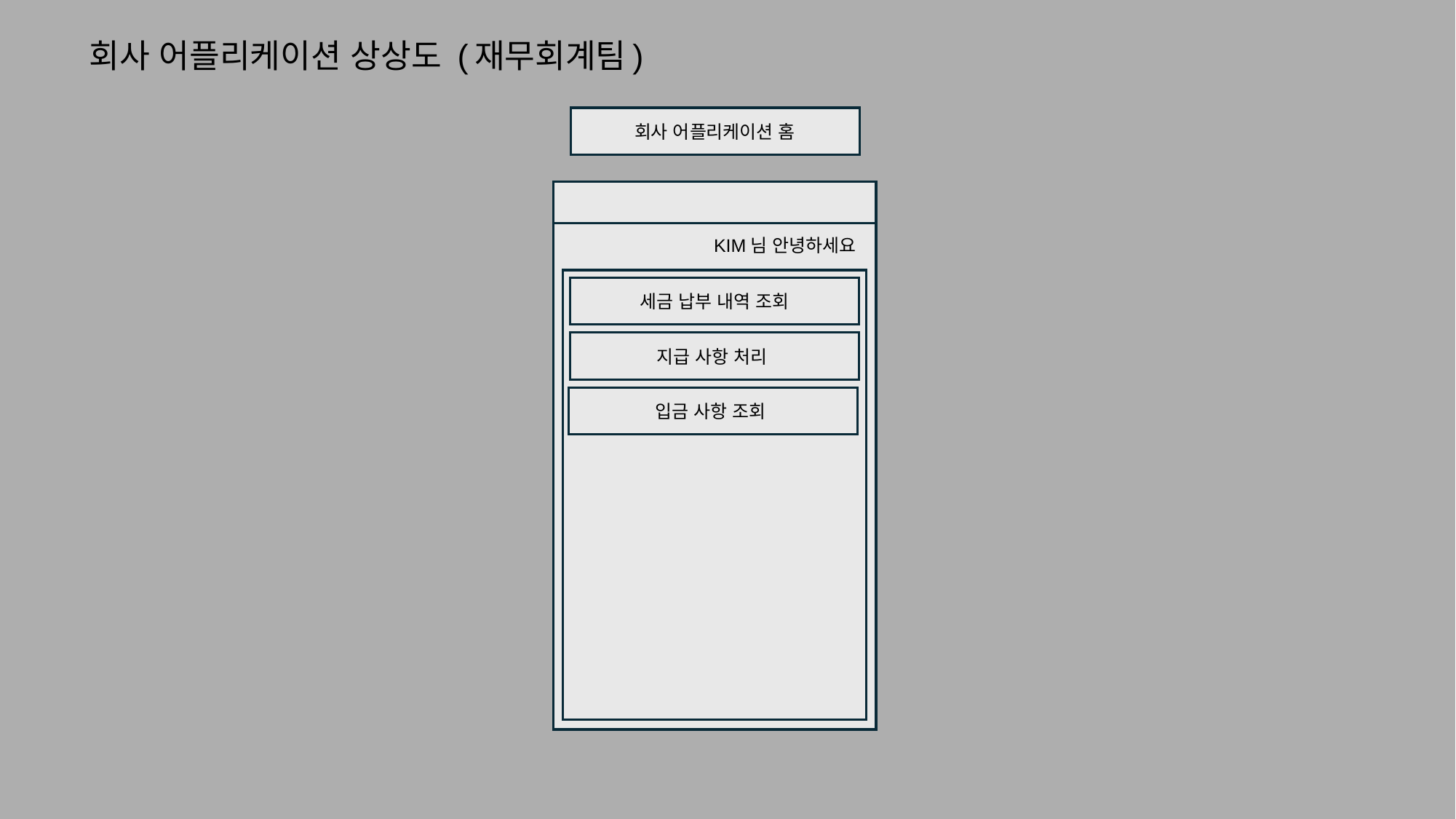

# 회사 어플리케이션 상상도 (재무회계팀)
회사 어플리케이션 홈

KIM님 안녕하세요

세금 납부 내역 조회
지급 사항 처리
입금 사항 조회